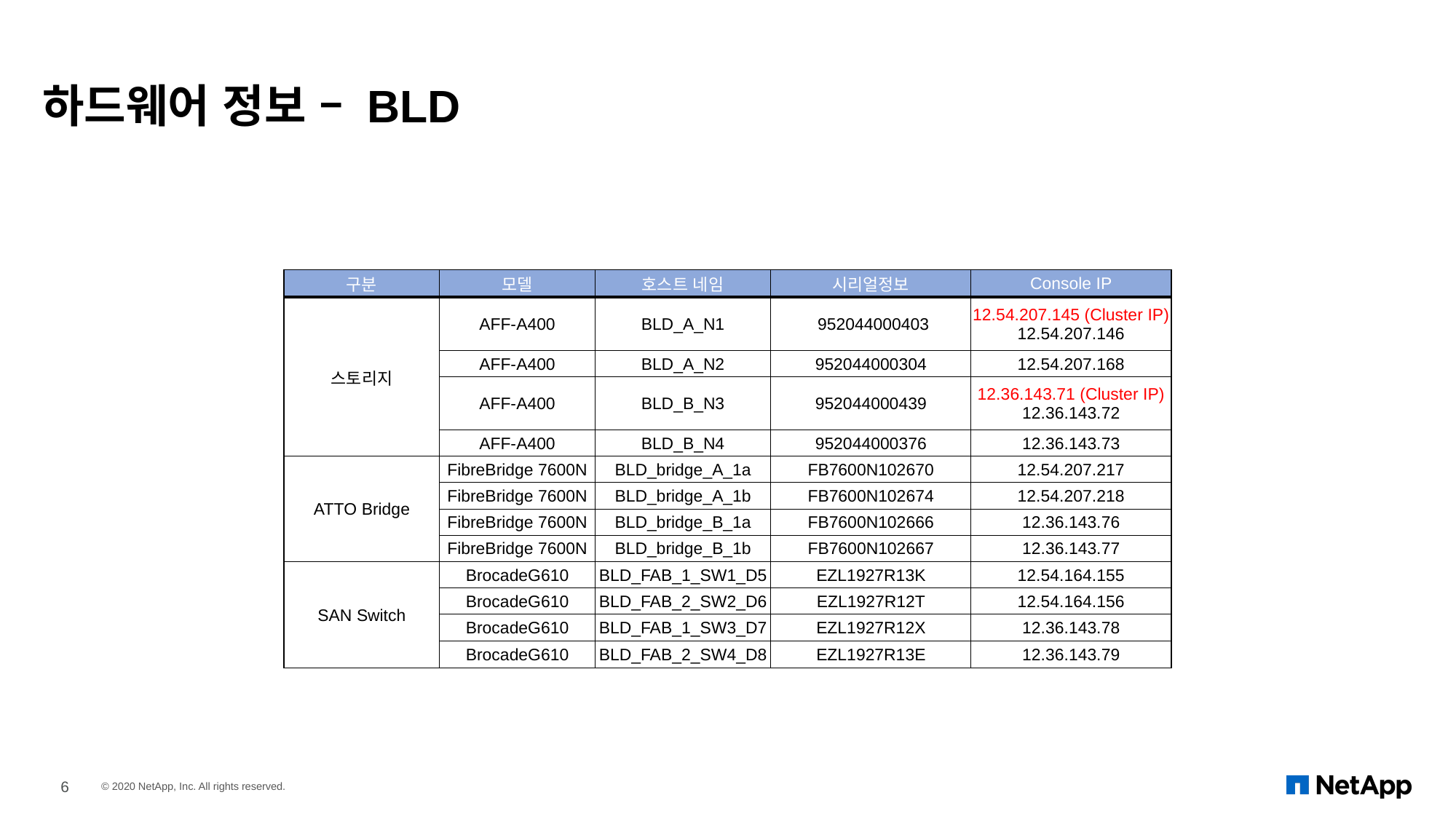

# 하드웨어 정보 – BLD
| 구분 | 모델 | 호스트 네임 | 시리얼정보 | Console IP |
| --- | --- | --- | --- | --- |
| 스토리지 | AFF-A400 | BLD\_A\_N1 | 952044000403 | 12.54.207.145 (Cluster IP) 12.54.207.146 |
|  | AFF-A400 | BLD\_A\_N2 | 952044000304 | 12.54.207.168 |
|  | AFF-A400 | BLD\_B\_N3 | 952044000439 | 12.36.143.71 (Cluster IP) 12.36.143.72 |
|  | AFF-A400 | BLD\_B\_N4 | 952044000376 | 12.36.143.73 |
| ATTO Bridge | FibreBridge 7600N | BLD\_bridge\_A\_1a | FB7600N102670 | 12.54.207.217 |
|  | FibreBridge 7600N | BLD\_bridge\_A\_1b | FB7600N102674 | 12.54.207.218 |
|  | FibreBridge 7600N | BLD\_bridge\_B\_1a | FB7600N102666 | 12.36.143.76 |
|  | FibreBridge 7600N | BLD\_bridge\_B\_1b | FB7600N102667 | 12.36.143.77 |
| SAN Switch | BrocadeG610 | BLD\_FAB\_1\_SW1\_D5 | EZL1927R13K | 12.54.164.155 |
|  | BrocadeG610 | BLD\_FAB\_2\_SW2\_D6 | EZL1927R12T | 12.54.164.156 |
|  | BrocadeG610 | BLD\_FAB\_1\_SW3\_D7 | EZL1927R12X | 12.36.143.78 |
|  | BrocadeG610 | BLD\_FAB\_2\_SW4\_D8 | EZL1927R13E | 12.36.143.79 |